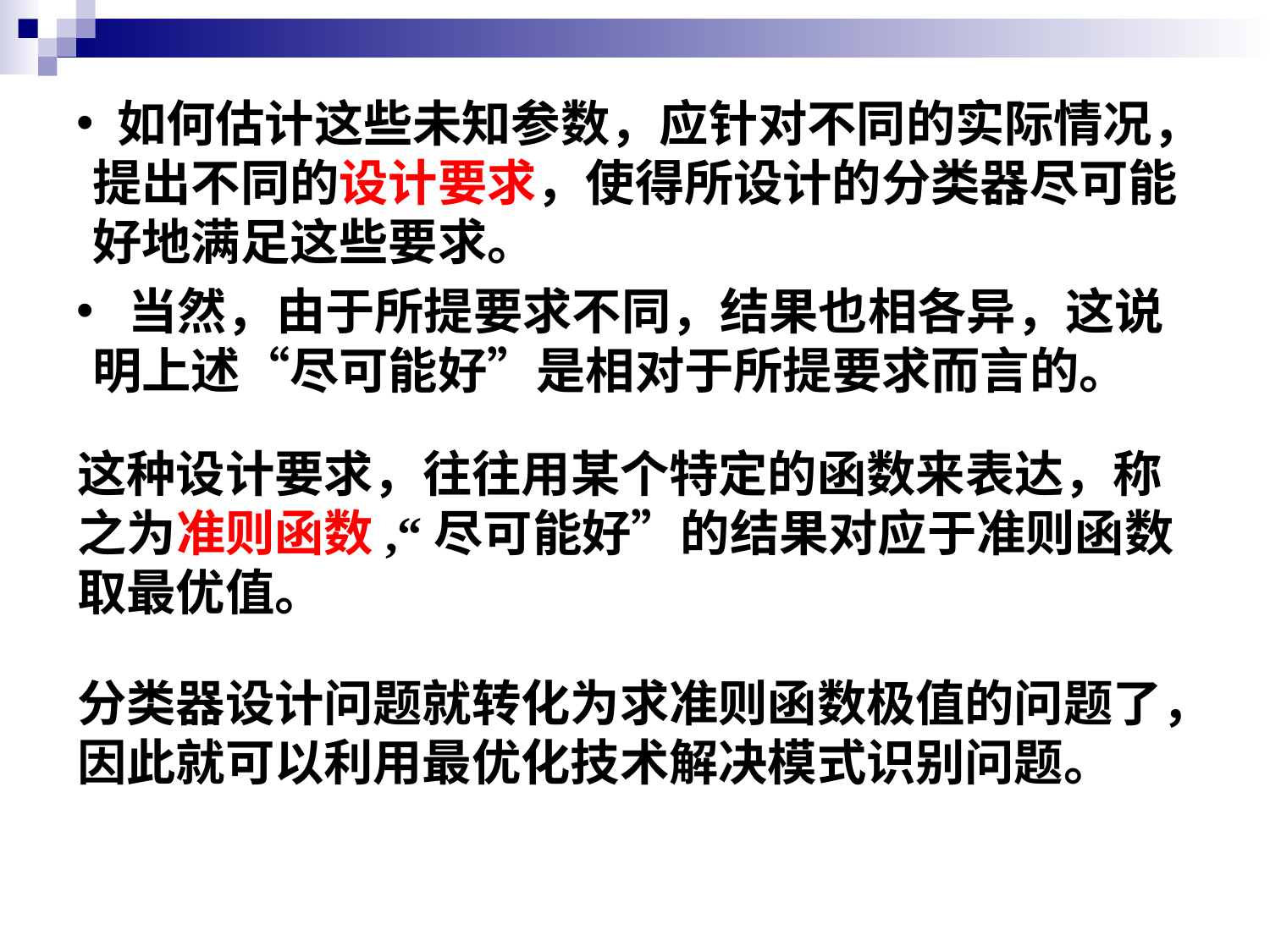

如何估计这些未知参数，应针对不同的实际情况，提出不同的设计要求，使得所设计的分类器尽可能好地满足这些要求。
  当然，由于所提要求不同，结果也相各异，这说明上述“尽可能好”是相对于所提要求而言的。
这种设计要求，往往用某个特定的函数来表达，称之为准则函数,“尽可能好”的结果对应于准则函数取最优值。
分类器设计问题就转化为求准则函数极值的问题了，因此就可以利用最优化技术解决模式识别问题。